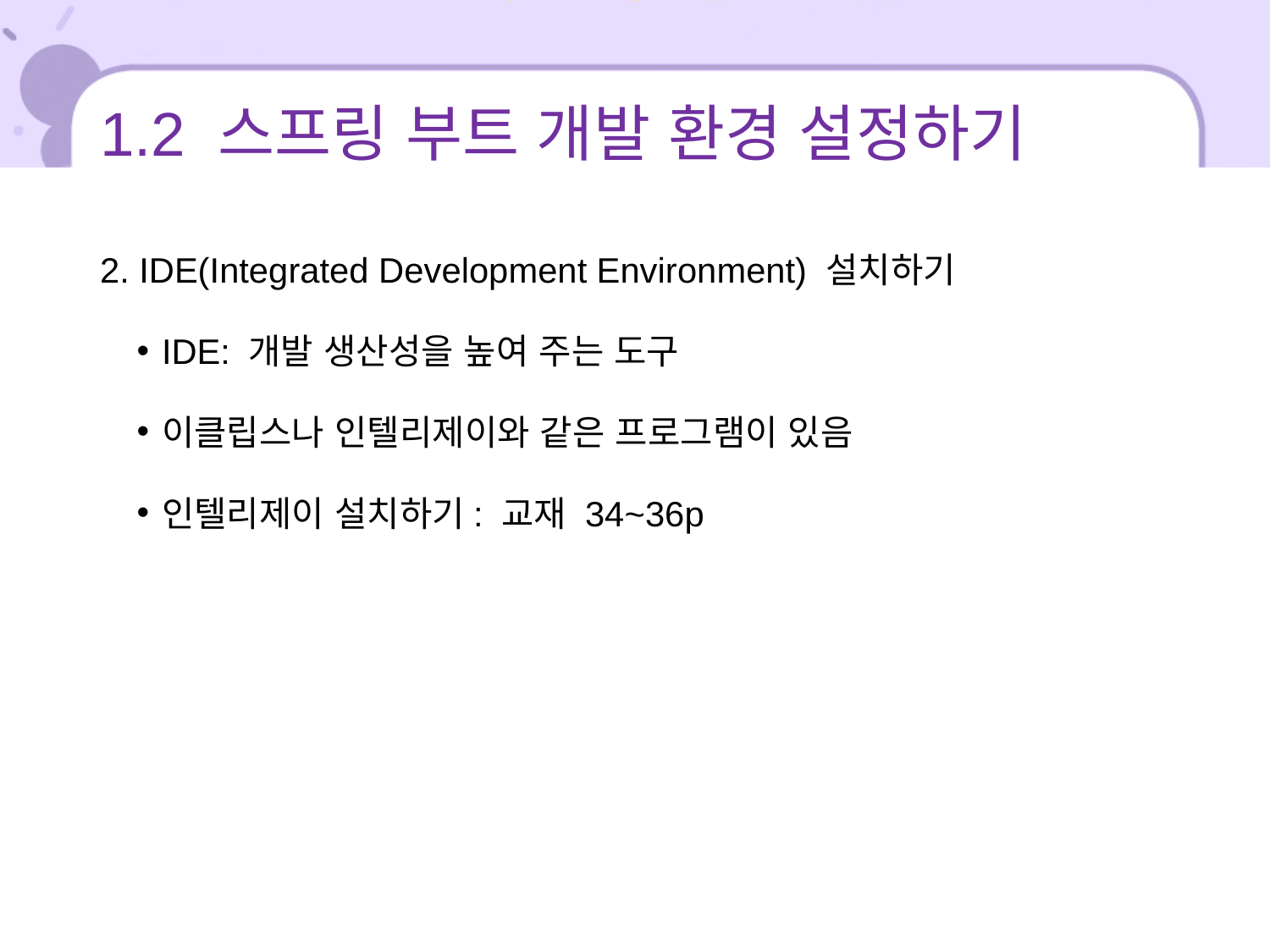

# 1.2 스프링 부트 개발 환경 설정하기
2. IDE(Integrated Development Environment) 설치하기
IDE: 개발 생산성을 높여 주는 도구
이클립스나 인텔리제이와 같은 프로그램이 있음
인텔리제이 설치하기: 교재 34~36p